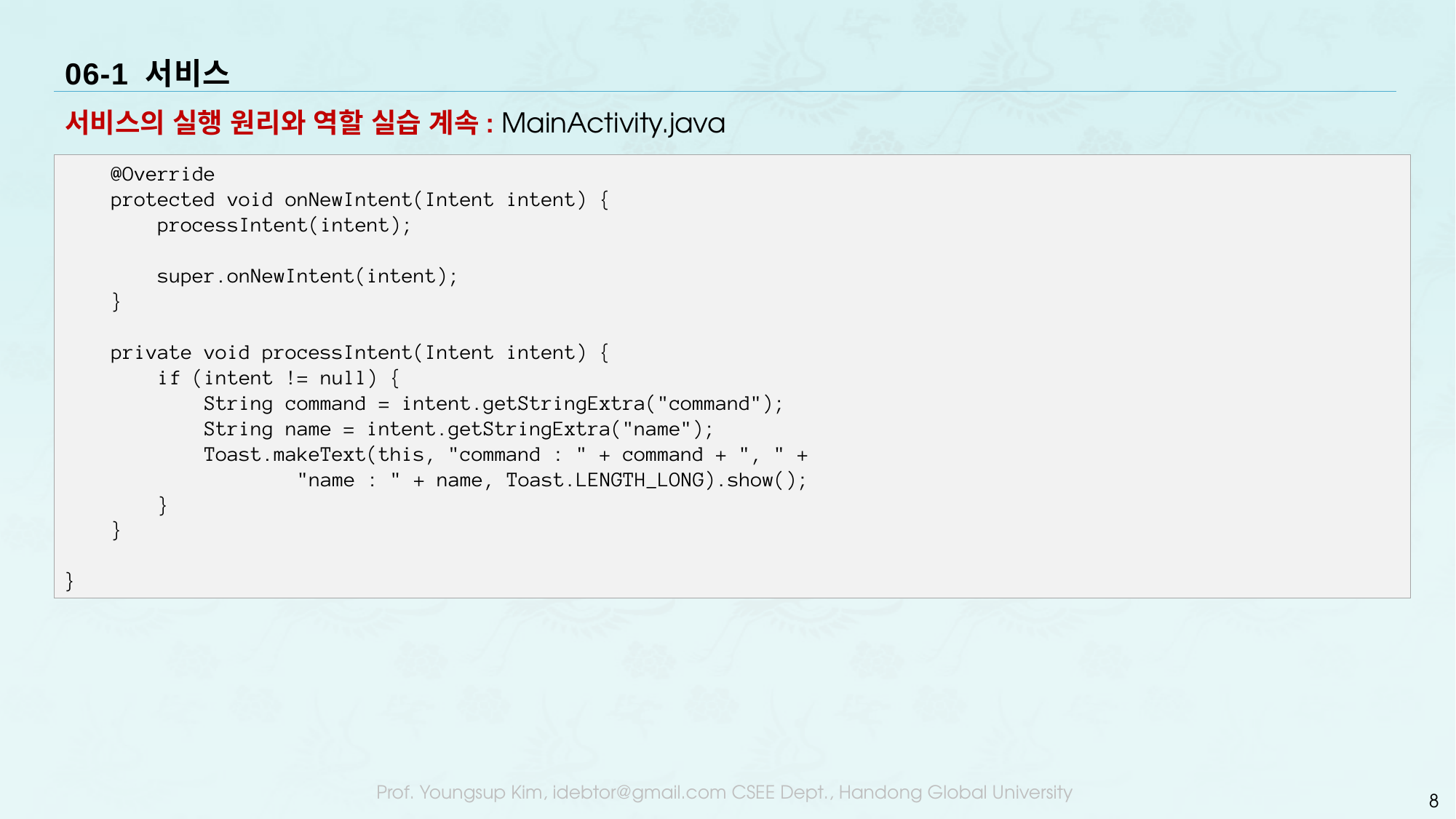

# 06-1 서비스
서비스의 실행 원리와 역할 실습 계속: MainActivity.java
    @Override
    protected void onNewIntent(Intent intent) {
        processIntent(intent);

        super.onNewIntent(intent);
    }

    private void processIntent(Intent intent) {
        if (intent != null) {
            String command = intent.getStringExtra("command");
            String name = intent.getStringExtra("name");
            Toast.makeText(this, "command : " + command + ", " +
                    "name : " + name, Toast.LENGTH_LONG).show();
        }
    }

}
8